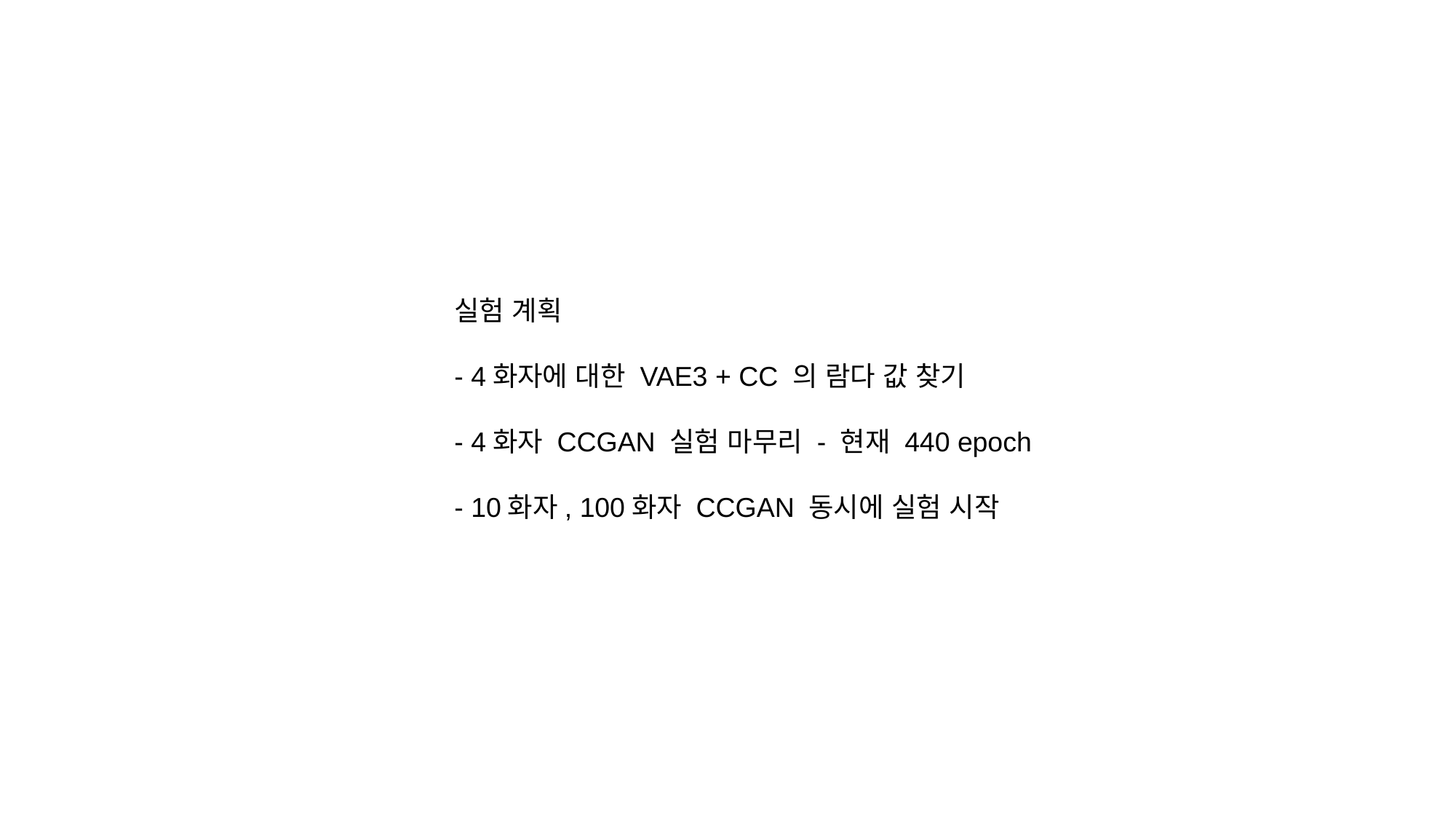

실험 계획

- 4화자에 대한 VAE3 + CC 의 람다 값 찾기

- 4화자 CCGAN 실험 마무리 - 현재 440 epoch

- 10화자, 100화자 CCGAN 동시에 실험 시작